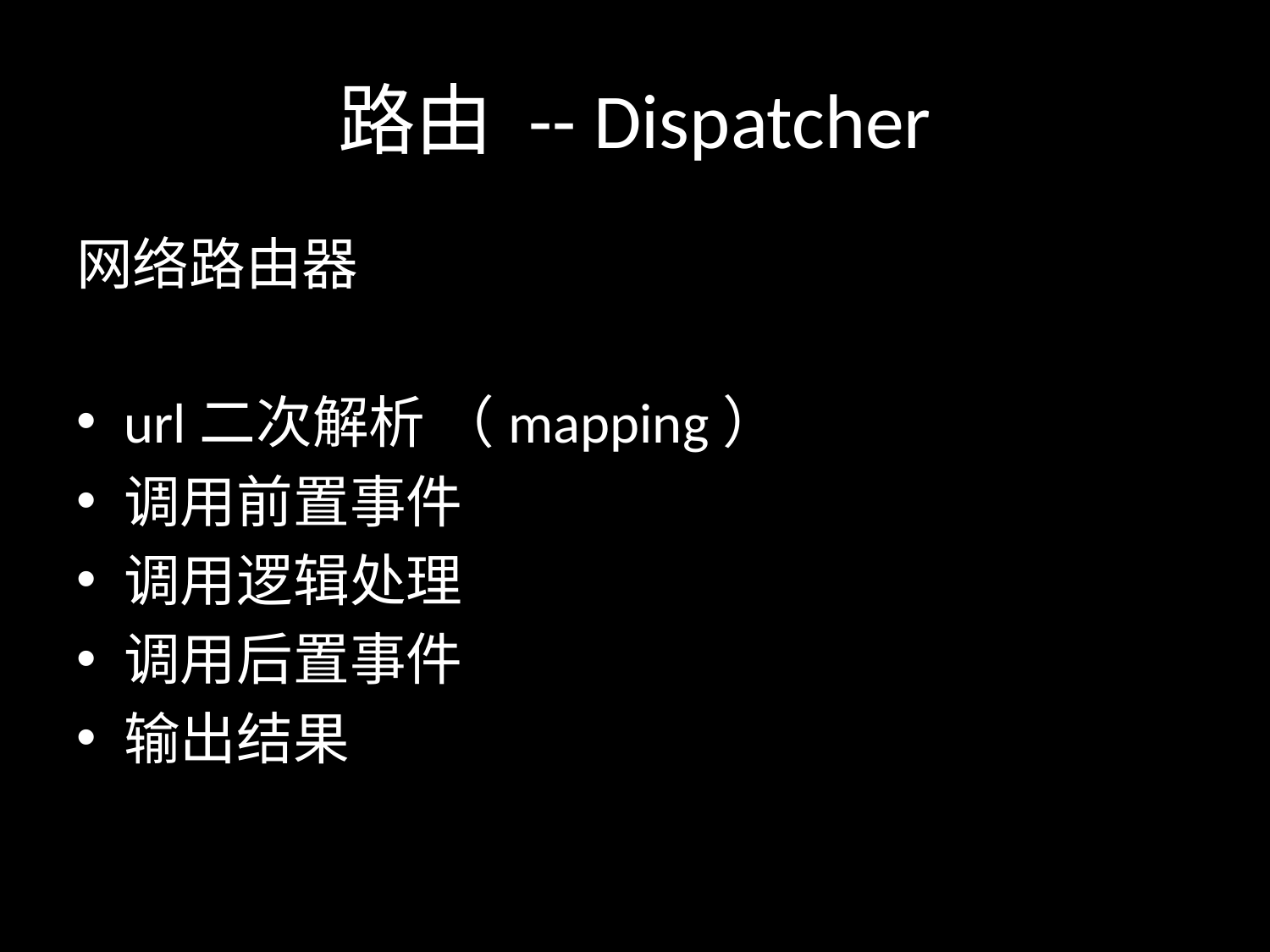

# 路由 -- Dispatcher
网络路由器

url二次解析 （mapping）
调用前置事件
调用逻辑处理
调用后置事件
输出结果